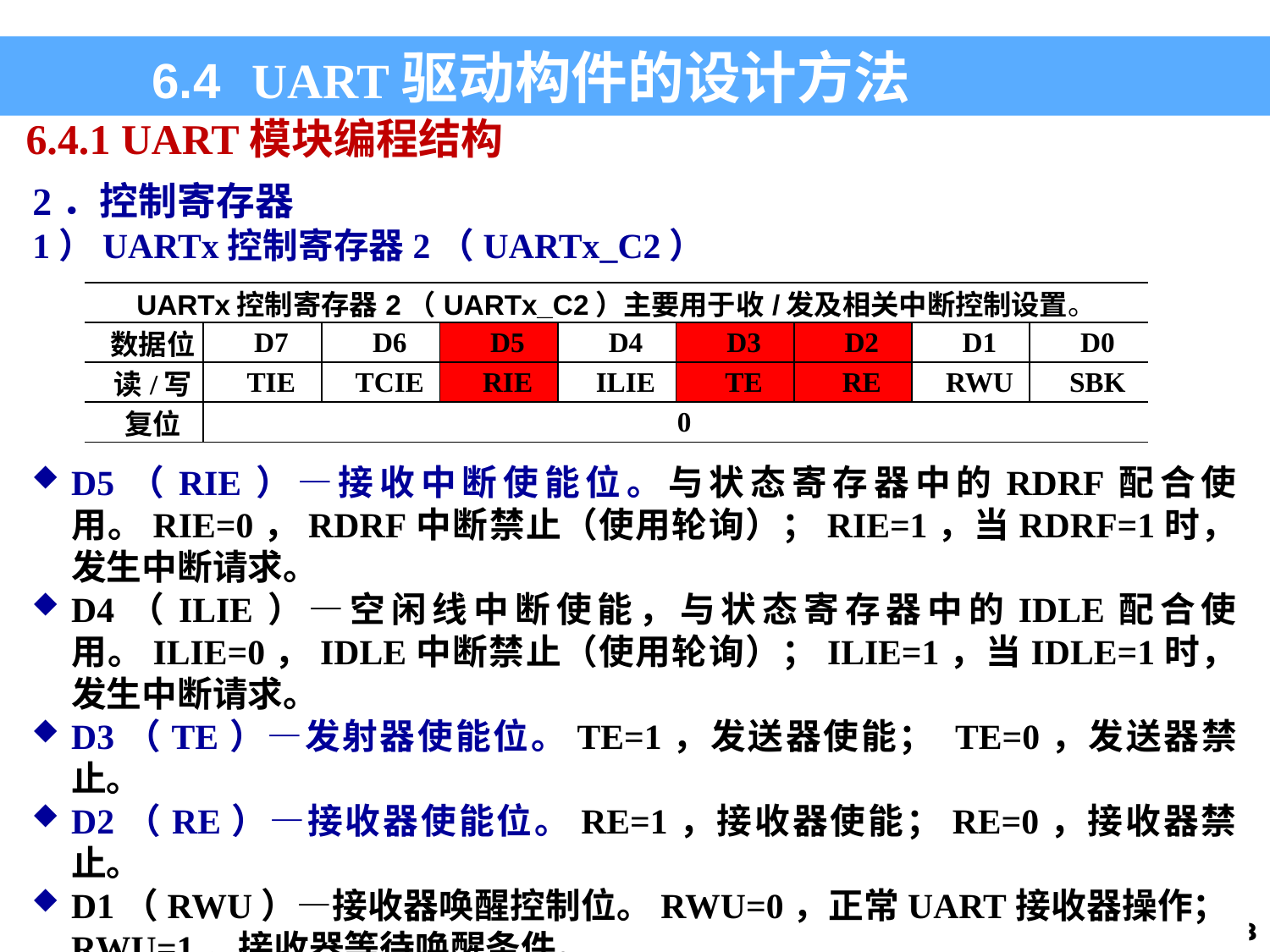

6.4  UART驱动构件的设计方法
6.4.1 UART模块编程结构
2．控制寄存器
1）UARTx控制寄存器2（UARTx_C2）
| UARTx控制寄存器2（UARTx\_C2）主要用于收/发及相关中断控制设置。 |  |  |  |  |  |  |  |  |
| --- | --- | --- | --- | --- | --- | --- | --- | --- |
| 数据位 | D7 | D6 | D5 | D4 | D3 | D2 | D1 | D0 |
| 读/写 | TIE | TCIE | RIE | ILIE | TE | RE | RWU | SBK |
| 复位 | 0 |  |  |  |  |  |  |  |
D5（RIE）—接收中断使能位。与状态寄存器中的RDRF配合使用。RIE=0，RDRF中断禁止（使用轮询）；RIE=1，当RDRF=1时，发生中断请求。
D4（ILIE）—空闲线中断使能，与状态寄存器中的IDLE配合使用。ILIE=0，IDLE中断禁止（使用轮询）；ILIE=1，当IDLE=1时，发生中断请求。
D3（TE）—发射器使能位。TE=1，发送器使能； TE=0，发送器禁止。
D2（RE）—接收器使能位。RE=1，接收器使能；RE=0，接收器禁止。
D1（RWU）—接收器唤醒控制位。RWU=0，正常UART接收器操作；RWU=1，接收器等待唤醒条件。
D0（SBK）—发送中止使能位。SBK=0，正常发送操作；SBK=1，队列中止字符被发送。
38